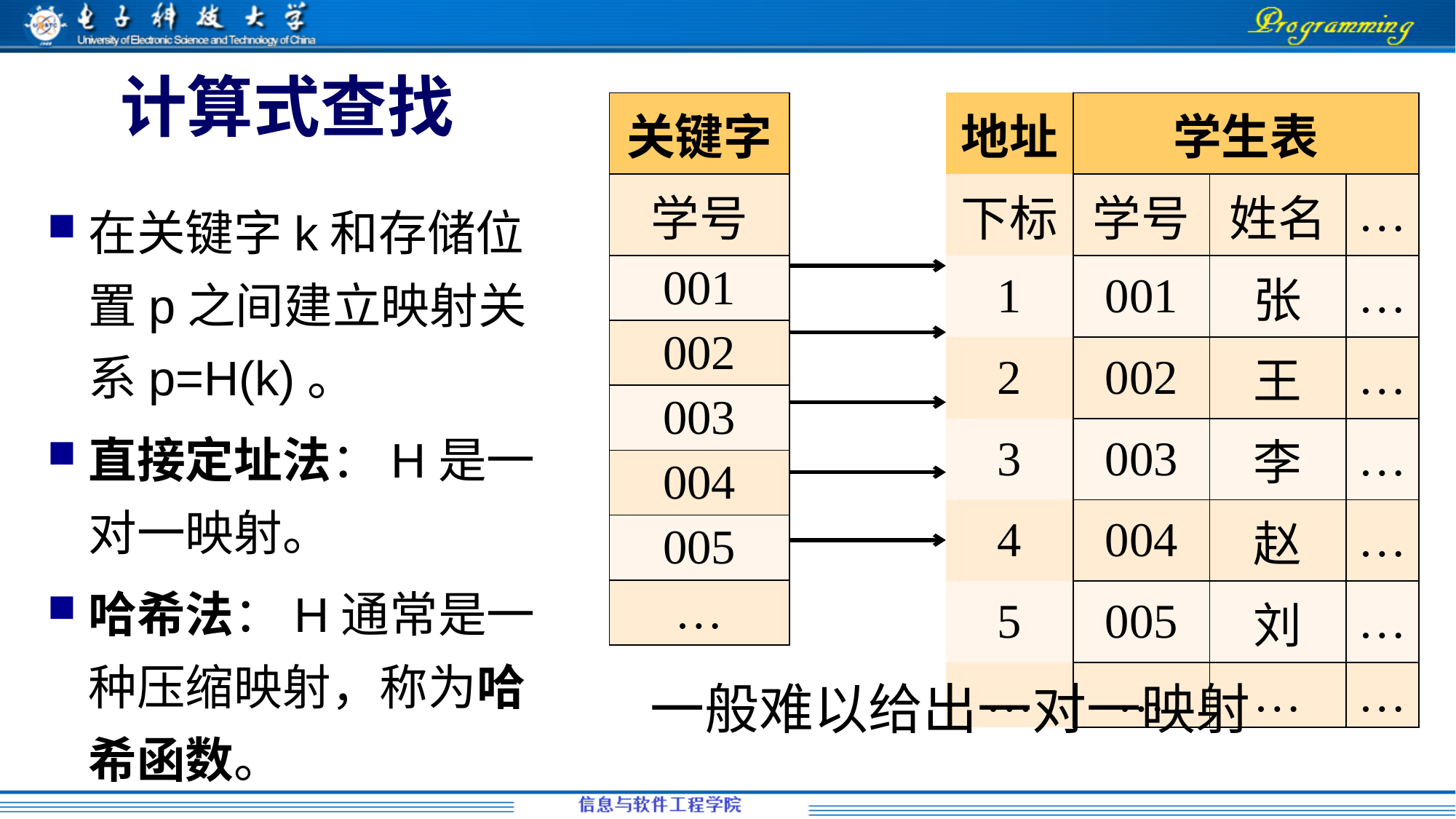

# 计算式查找
| 关键字 |
| --- |
| 学号 |
| 001 |
| 002 |
| 003 |
| 004 |
| 005 |
| … |
| 地址 | 学生表 |  |  |
| --- | --- | --- | --- |
| 下标 | 学号 | 姓名 | … |
| 1 | 001 | 张 | … |
| 2 | 002 | 王 | … |
| 3 | 003 | 李 | … |
| 4 | 004 | 赵 | … |
| 5 | 005 | 刘 | … |
| … | … | … | … |
在关键字k和存储位置p之间建立映射关系p=H(k)。
直接定址法：H是一对一映射。
哈希法：H通常是一种压缩映射，称为哈希函数。
一般难以给出一对一映射